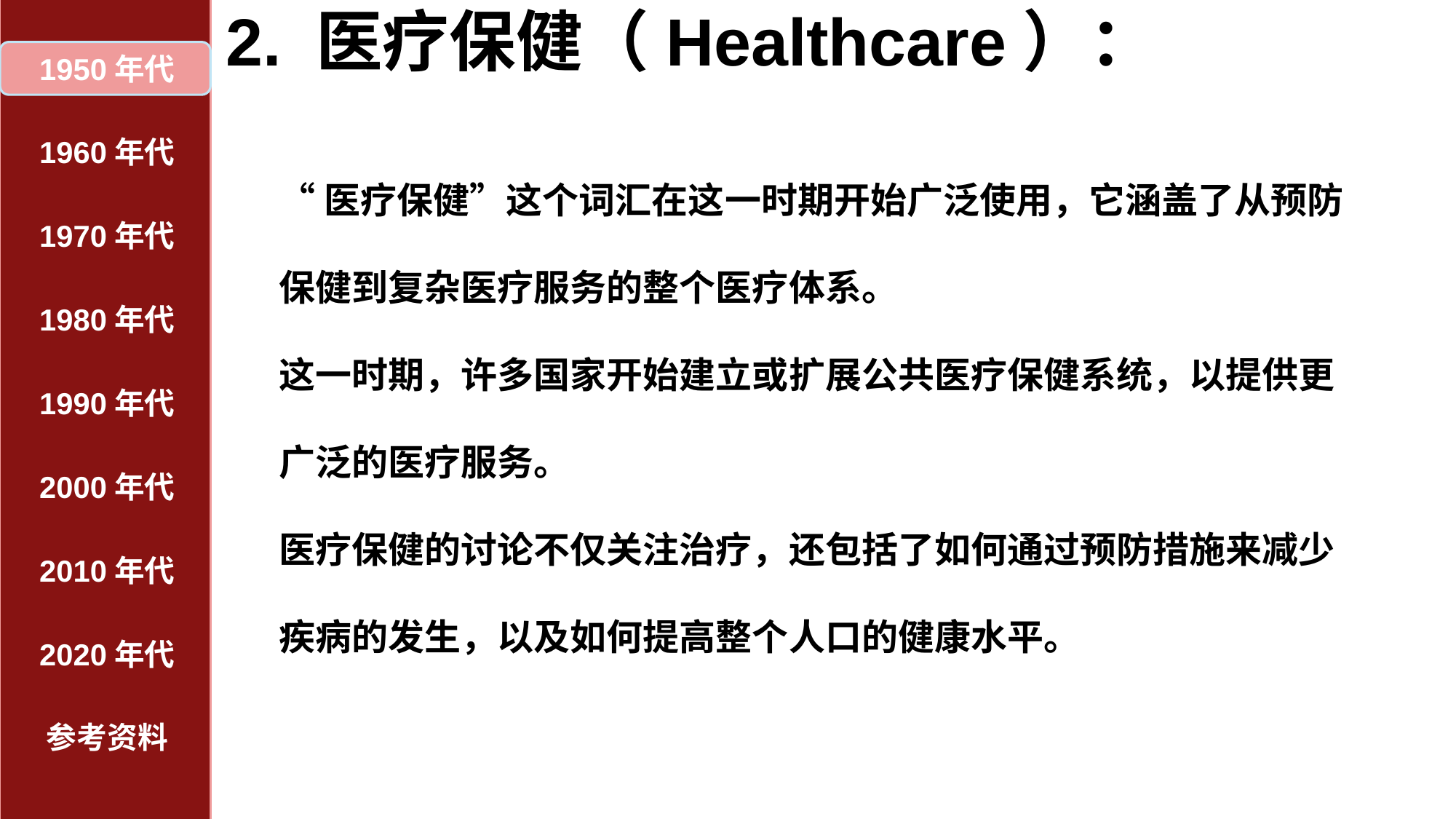

# 2. 医疗保健（Healthcare）：

1950年代
1960年代
“医疗保健”这个词汇在这一时期开始广泛使用，它涵盖了从预防保健到复杂医疗服务的整个医疗体系。
这一时期，许多国家开始建立或扩展公共医疗保健系统，以提供更广泛的医疗服务。
医疗保健的讨论不仅关注治疗，还包括了如何通过预防措施来减少疾病的发生，以及如何提高整个人口的健康水平。
1970年代
1980年代

1990年代

2000年代
2010年代
2020年代
参考资料